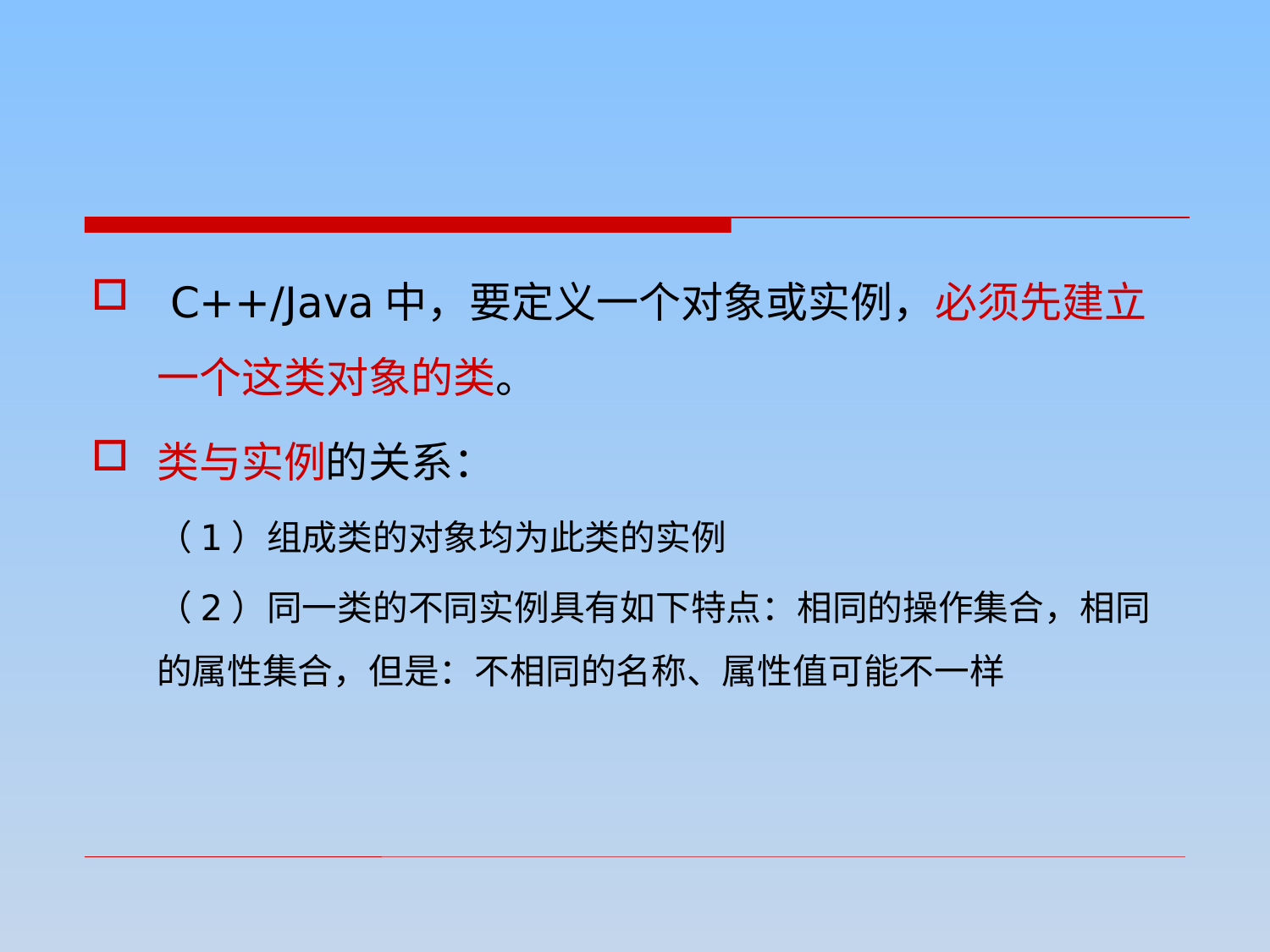

C++/Java中，要定义一个对象或实例，必须先建立一个这类对象的类。
类与实例的关系：
（1）组成类的对象均为此类的实例
（2）同一类的不同实例具有如下特点：相同的操作集合，相同的属性集合，但是：不相同的名称、属性值可能不一样